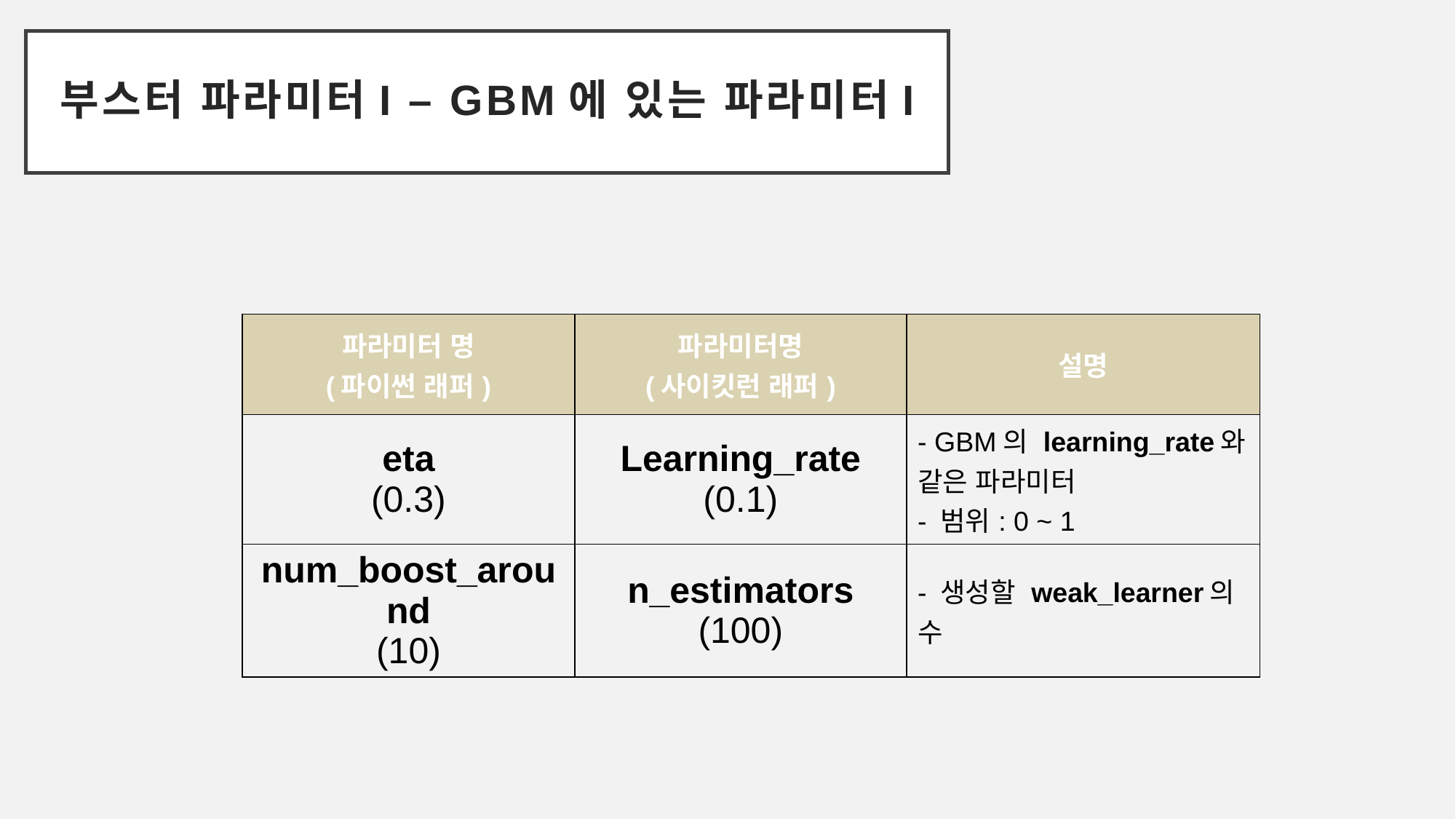

# 부스터 파라미터I – GBM에 있는 파라미터I
| 파라미터 명 (파이썬 래퍼) | 파라미터명 (사이킷런 래퍼) | 설명 |
| --- | --- | --- |
| eta (0.3) | Learning\_rate (0.1) | - GBM의 learning\_rate와 같은 파라미터 - 범위: 0 ~ 1 |
| num\_boost\_around (10) | n\_estimators (100) | - 생성할 weak\_learner의 수 |